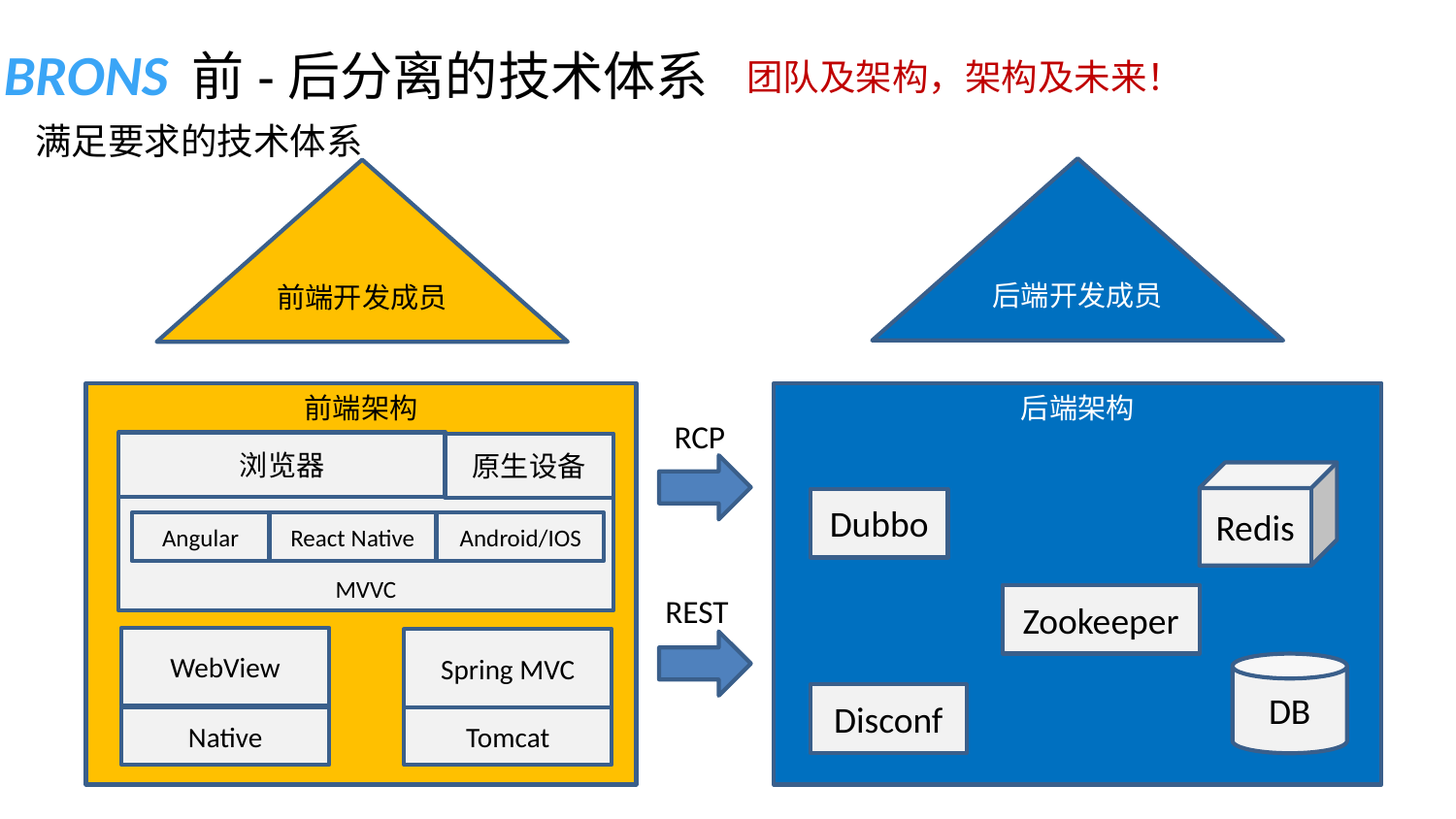

# 前-后分离的技术体系
团队及架构，架构及未来！
满足要求的技术体系
后端开发成员
前端开发成员
前端架构
后端架构
RCP
浏览器
原生设备

Redis
Dubbo
MVVC
Angular
React Native
Android/IOS
REST
Zookeeper
WebView
Spring MVC

DB
Disconf
Native
Tomcat